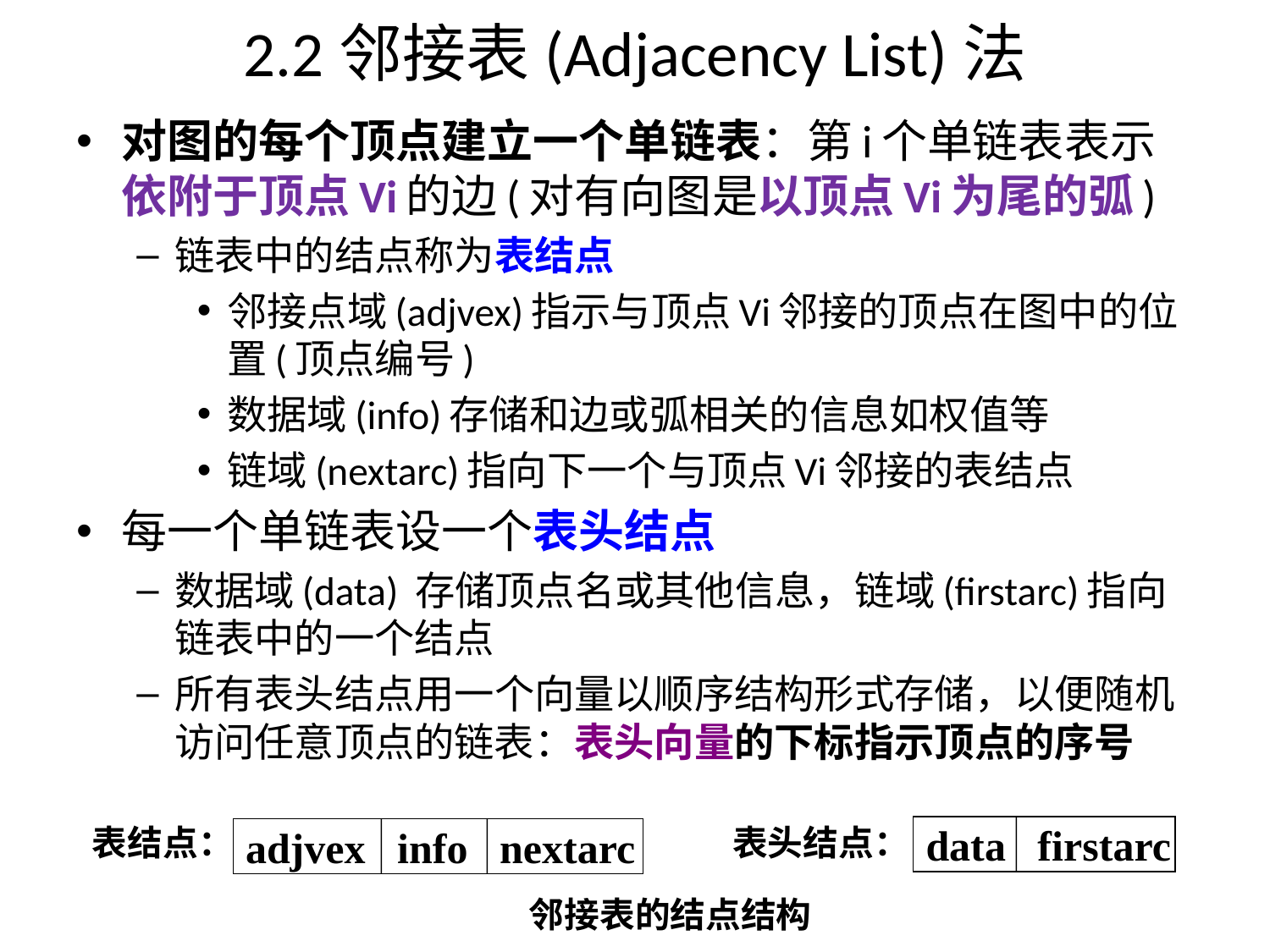

# 2.2邻接表(Adjacency List)法
对图的每个顶点建立一个单链表：第i个单链表表示依附于顶点Vi的边(对有向图是以顶点Vi为尾的弧)
链表中的结点称为表结点
邻接点域(adjvex)指示与顶点Vi邻接的顶点在图中的位置(顶点编号)
数据域(info)存储和边或弧相关的信息如权值等
链域(nextarc)指向下一个与顶点Vi邻接的表结点
每一个单链表设一个表头结点
数据域(data) 存储顶点名或其他信息，链域(firstarc)指向链表中的一个结点
所有表头结点用一个向量以顺序结构形式存储，以便随机访问任意顶点的链表：表头向量的下标指示顶点的序号

表结点：
adjvex   info   nextarc

表头结点：
data   firstarc

邻接表的结点结构